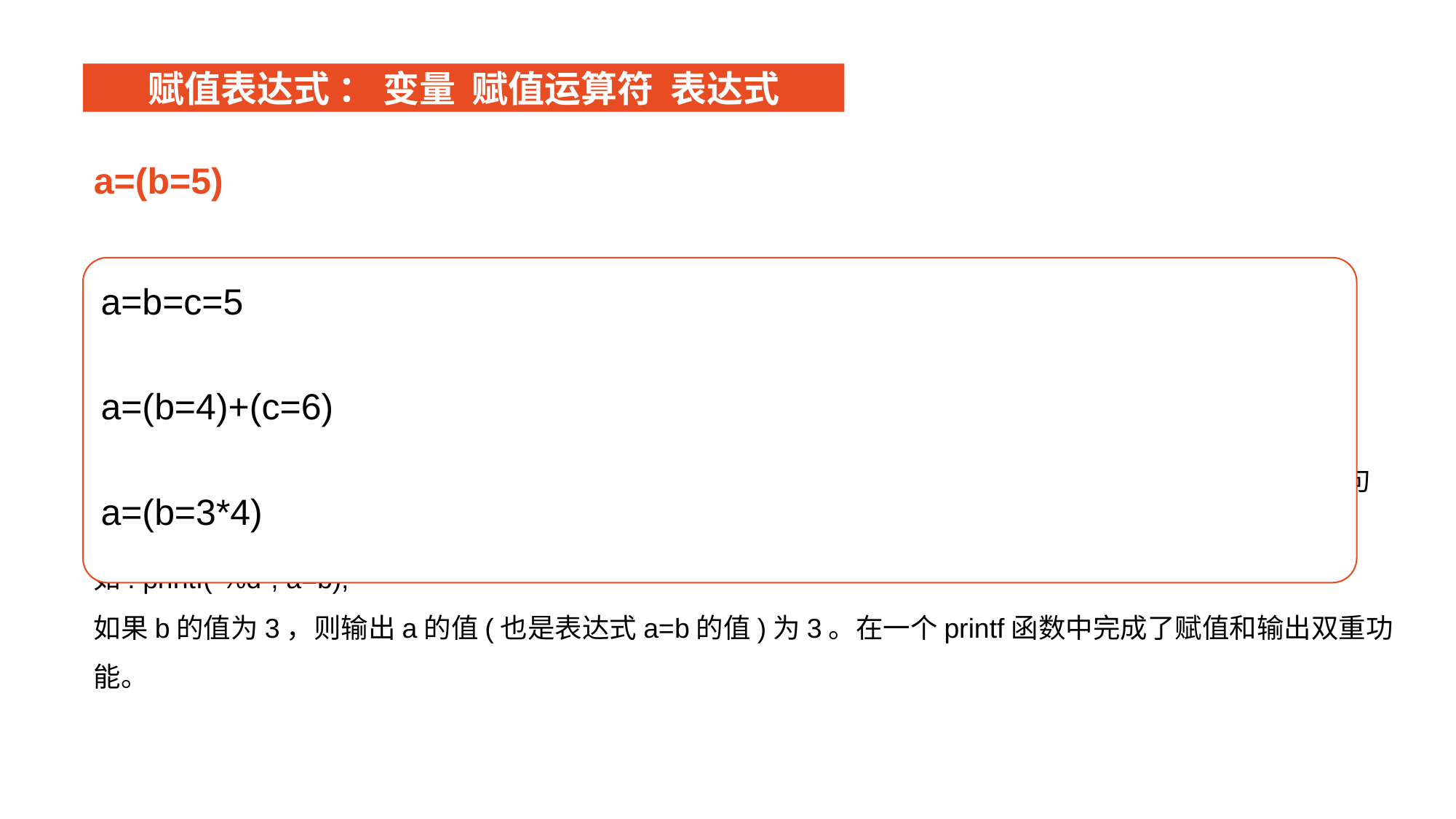

赋值表达式 ： 变量  赋值运算符  表达式
a=(b=5)

赋值表达式使得赋值操作不仅可以出现在赋值语句中，而且可以出现在其他语句中(如输出语句、循环语句等)
如: printf("%d", a=b);
如果b的值为3，则输出a的值(也是表达式a=b的值)为3。在一个printf函数中完成了赋值和输出双重功能。
a=b=c=5

a=(b=4)+(c=6)

a=(b=3*4)